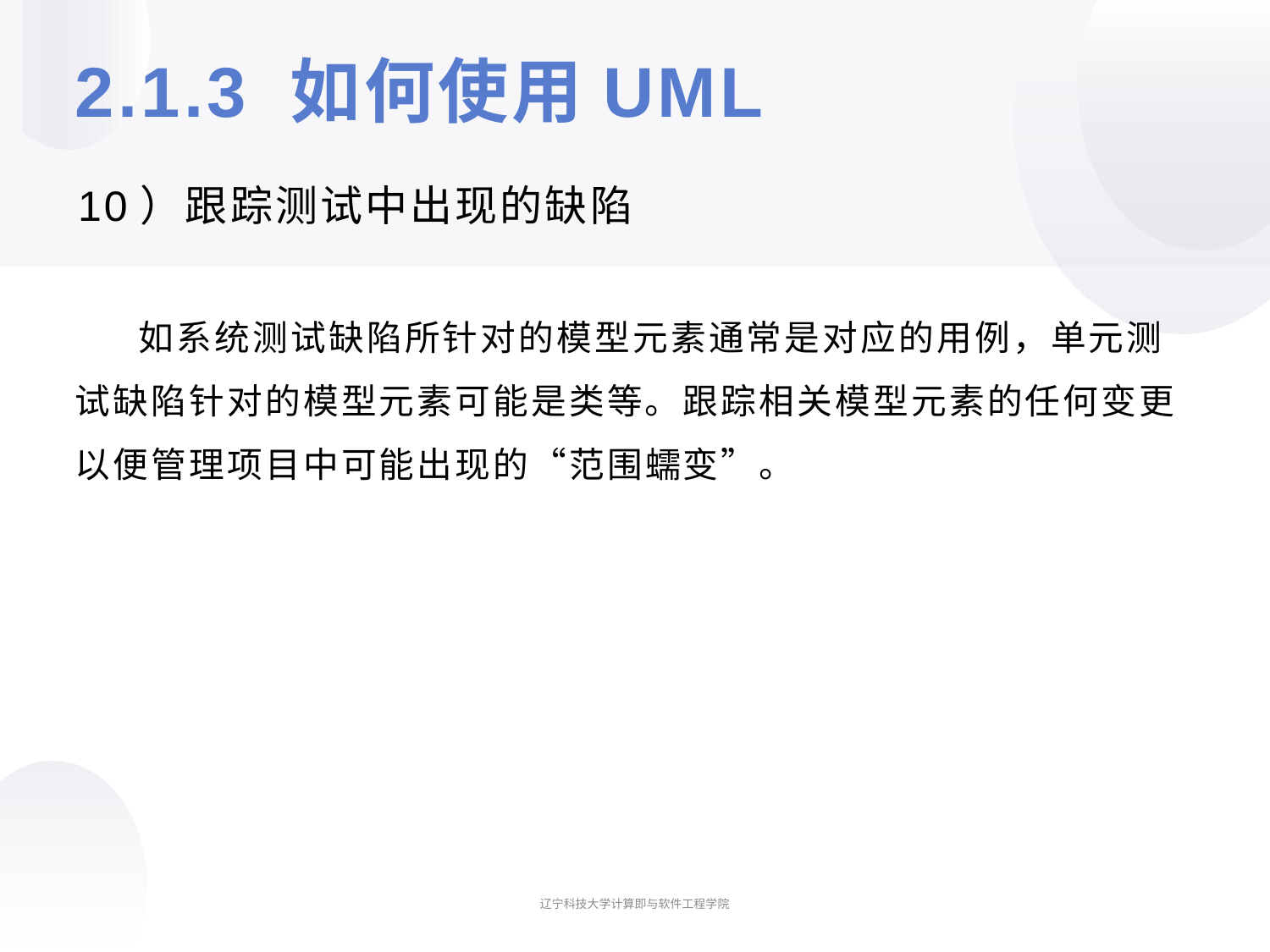

# 2.1.3 如何使用UML
10）跟踪测试中出现的缺陷

如系统测试缺陷所针对的模型元素通常是对应的用例，单元测试缺陷针对的模型元素可能是类等。跟踪相关模型元素的任何变更以便管理项目中可能出现的“范围蠕变”。

辽宁科技大学计算即与软件工程学院
30